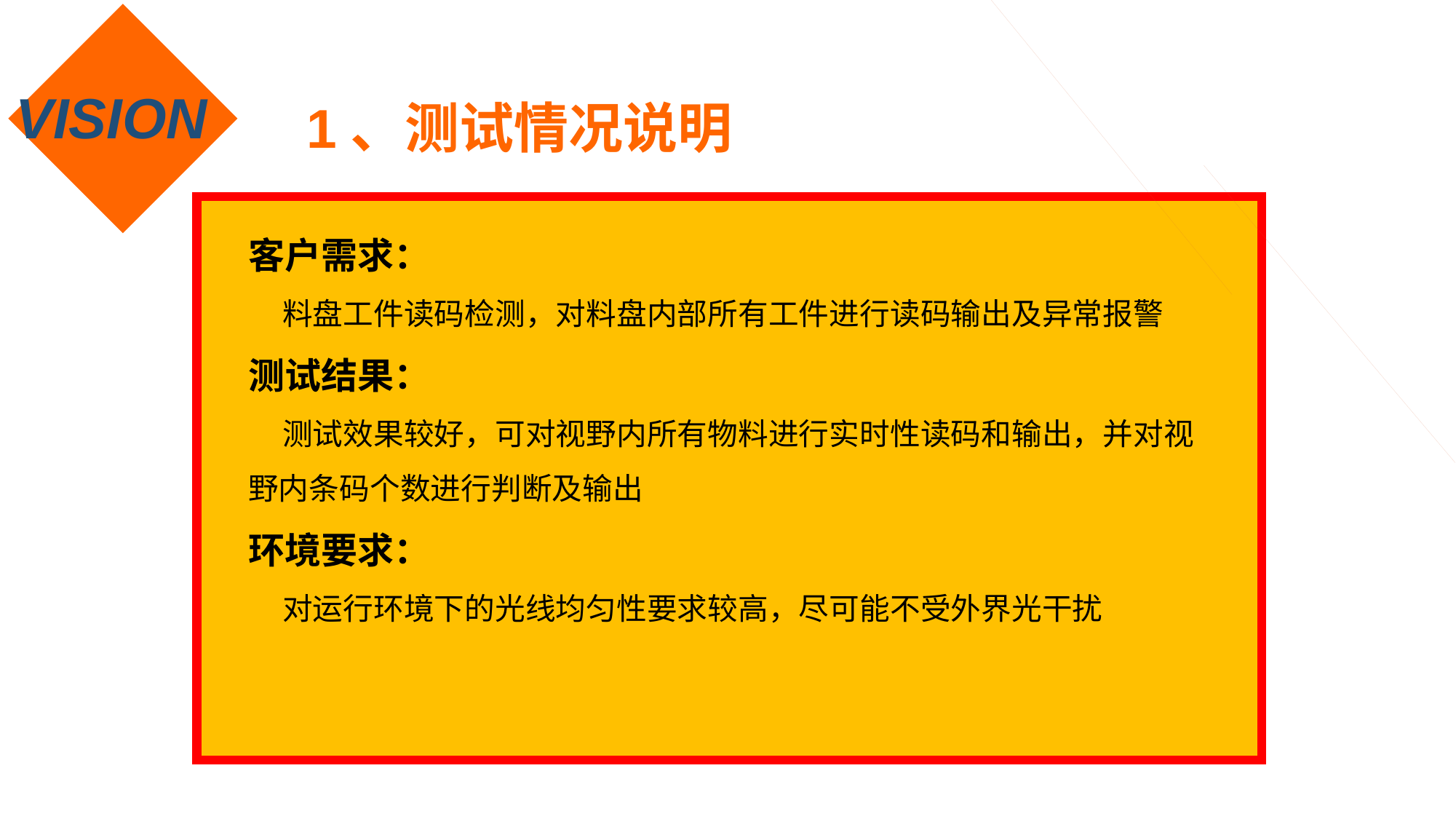

VISION
1、测试情况说明

客户需求：
    料盘工件读码检测，对料盘内部所有工件进行读码输出及异常报警
测试结果：
    测试效果较好，可对视野内所有物料进行实时性读码和输出，并对视野内条码个数进行判断及输出
环境要求：
    对运行环境下的光线均匀性要求较高，尽可能不受外界光干扰